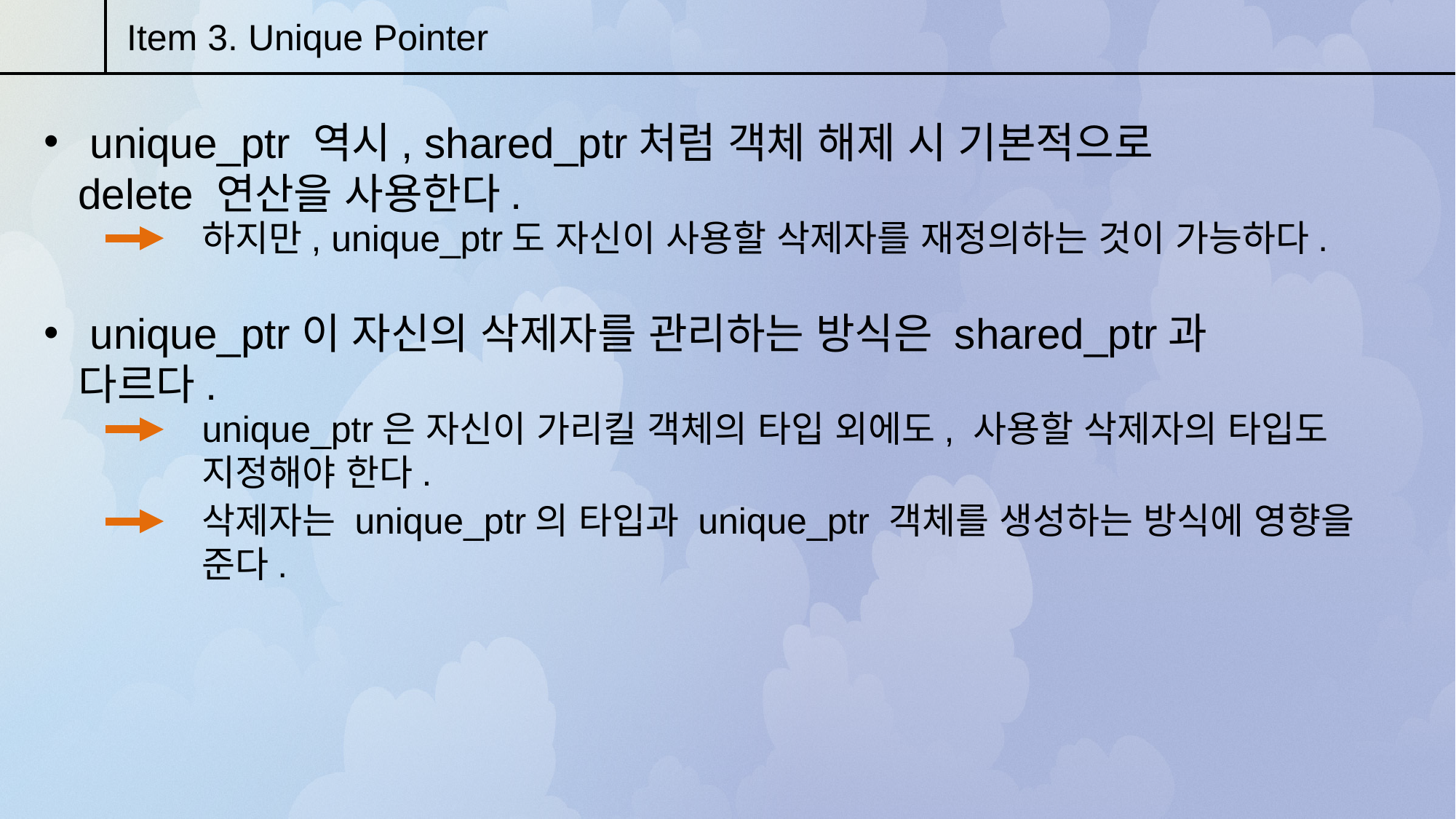

Item 3. Unique Pointer
 unique_ptr 역시, shared_ptr처럼 객체 해제 시 기본적으로 delete 연산을 사용한다.
하지만, unique_ptr도 자신이 사용할 삭제자를 재정의하는 것이 가능하다.
 unique_ptr이 자신의 삭제자를 관리하는 방식은 shared_ptr과 다르다.
unique_ptr은 자신이 가리킬 객체의 타입 외에도, 사용할 삭제자의 타입도 지정해야 한다.
삭제자는 unique_ptr의 타입과 unique_ptr 객체를 생성하는 방식에 영향을 준다.